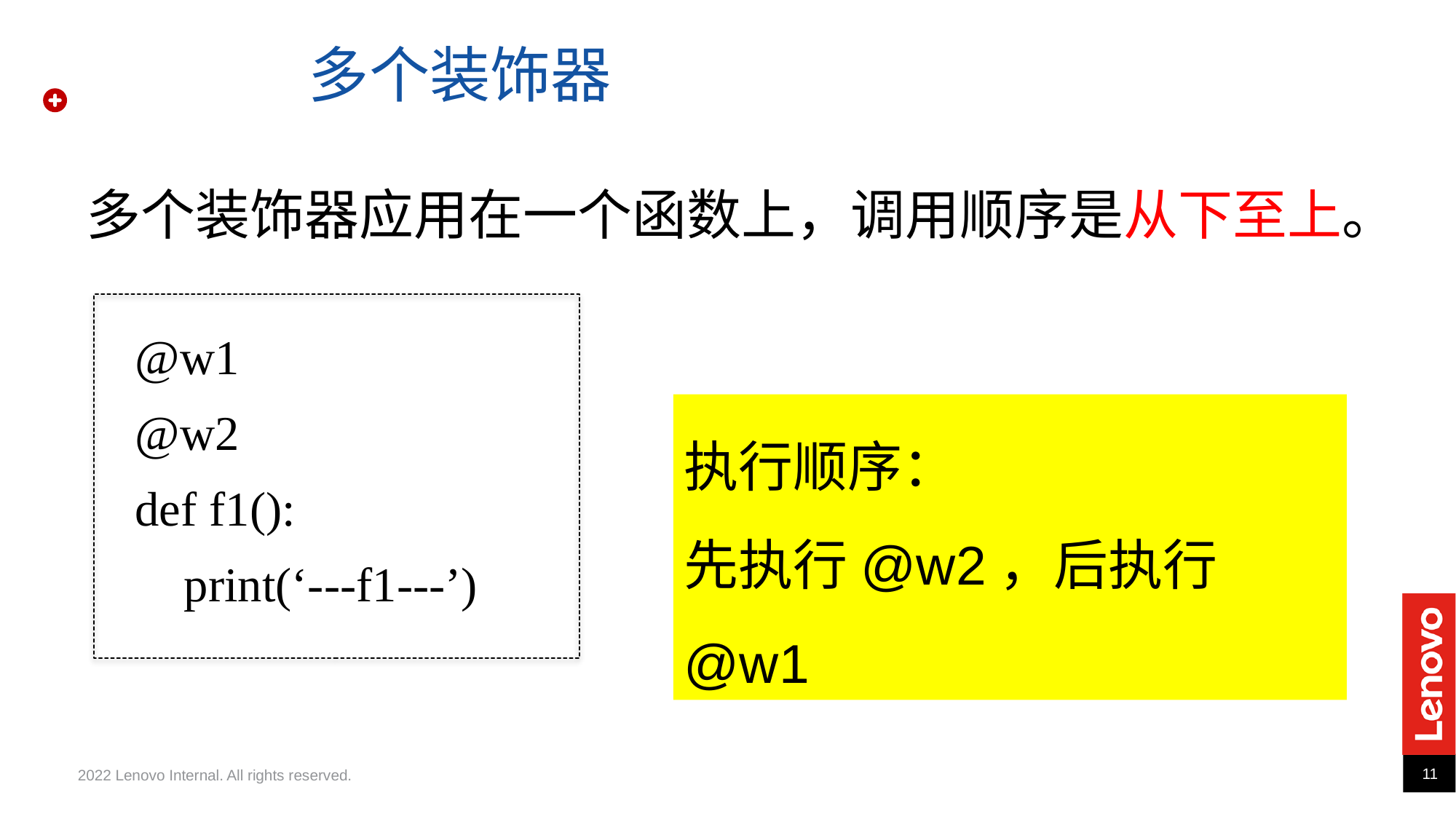

多个装饰器
多个装饰器应用在一个函数上，调用顺序是从下至上。

@w1
@w2
def f1():
    print(‘---f1---’)
执行顺序：
先执行@w2，后执行@w1